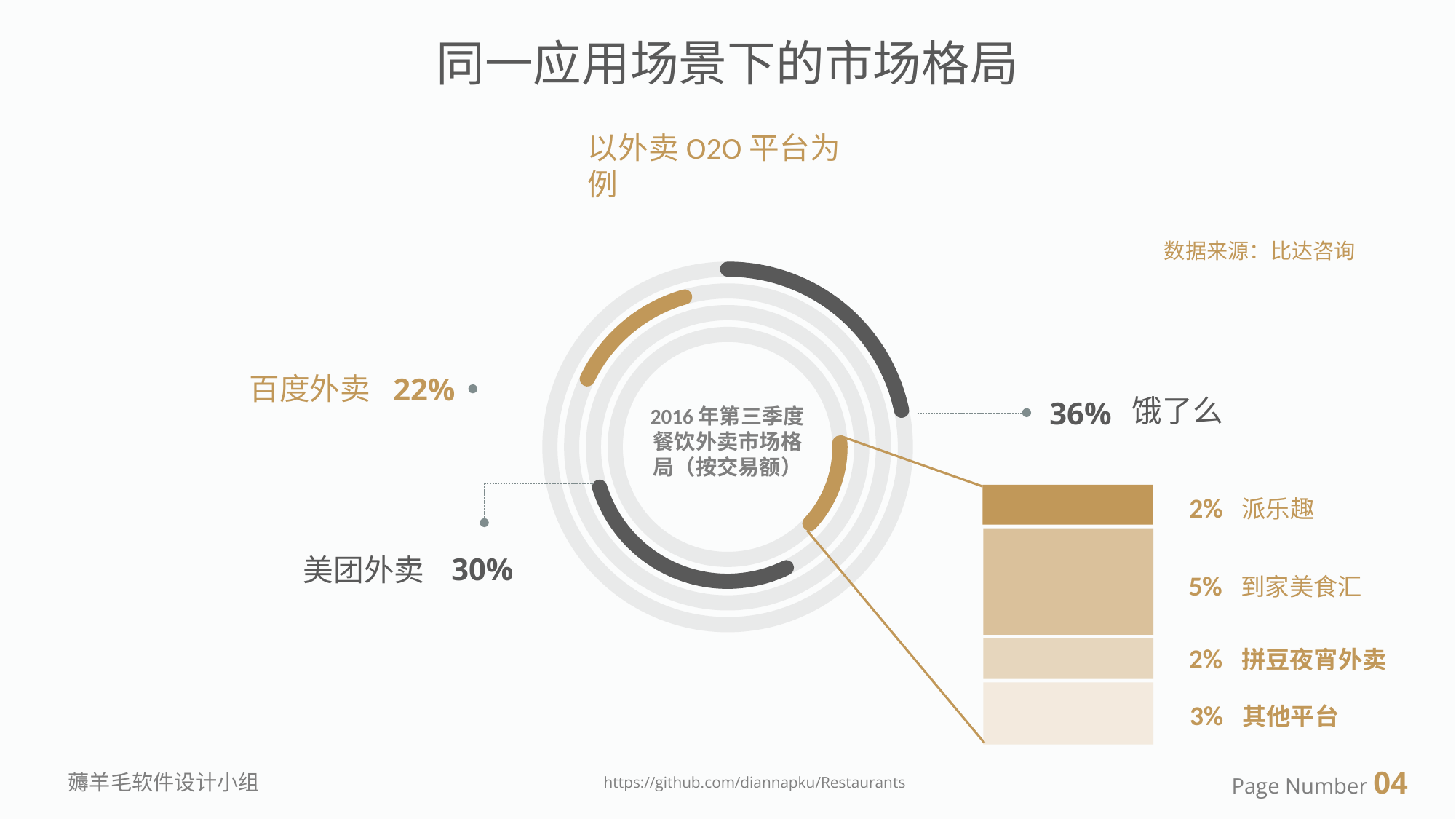

同一应用场景下的市场格局
以外卖O2O平台为例
数据来源：比达咨询

百度外卖
22%
饿了么
36%
2016年第三季度餐饮外卖市场格局（按交易额）

2%  派乐趣
30%
美团外卖
5%  到家美食汇
2%  拼豆夜宵外卖
3%  其他平台
Page Number 04
薅羊毛软件设计小组
https://github.com/diannapku/Restaurants